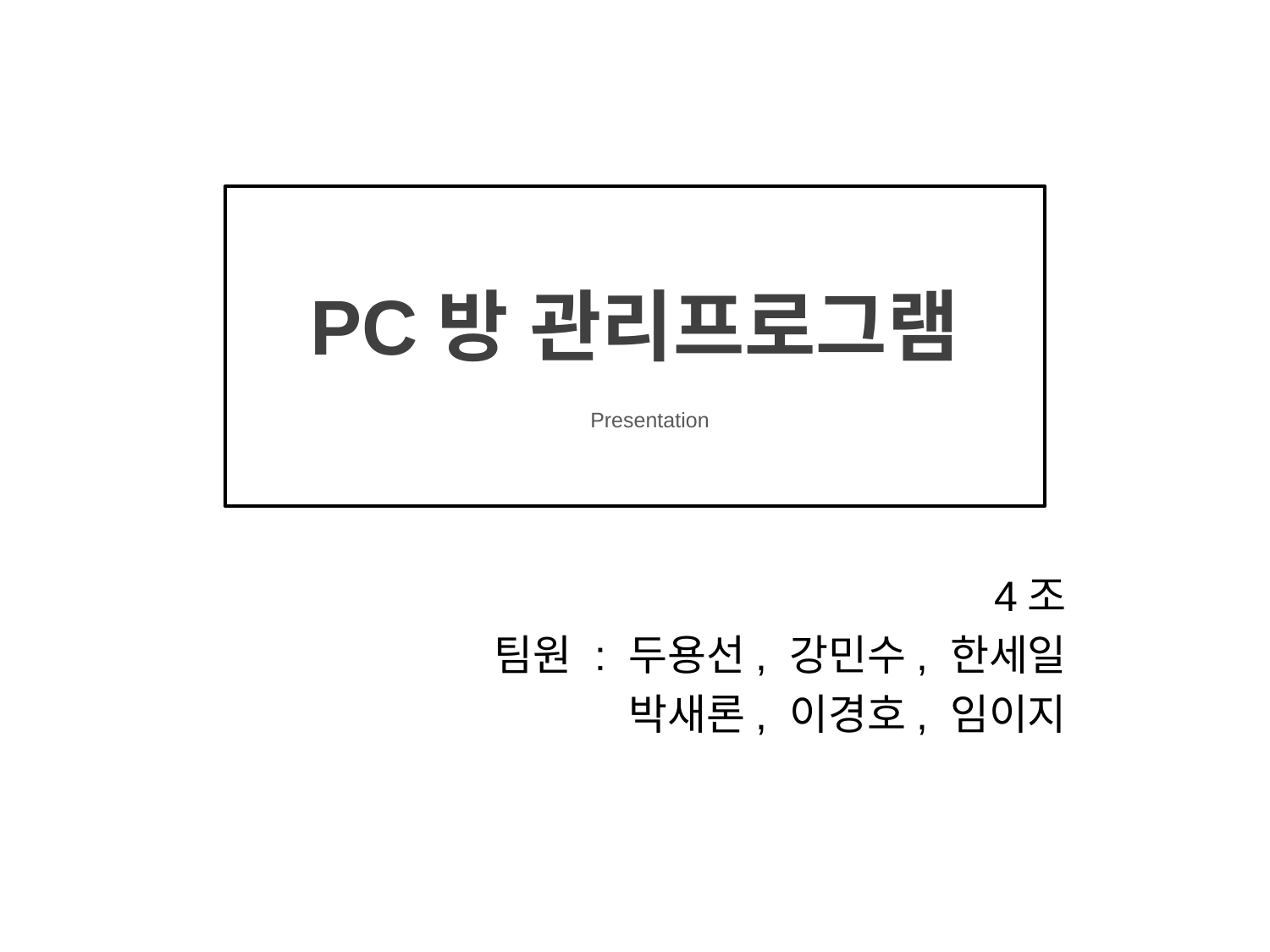

# PC방 관리프로그램
Presentation
4조
팀원 : 두용선, 강민수, 한세일
박새론, 이경호, 임이지